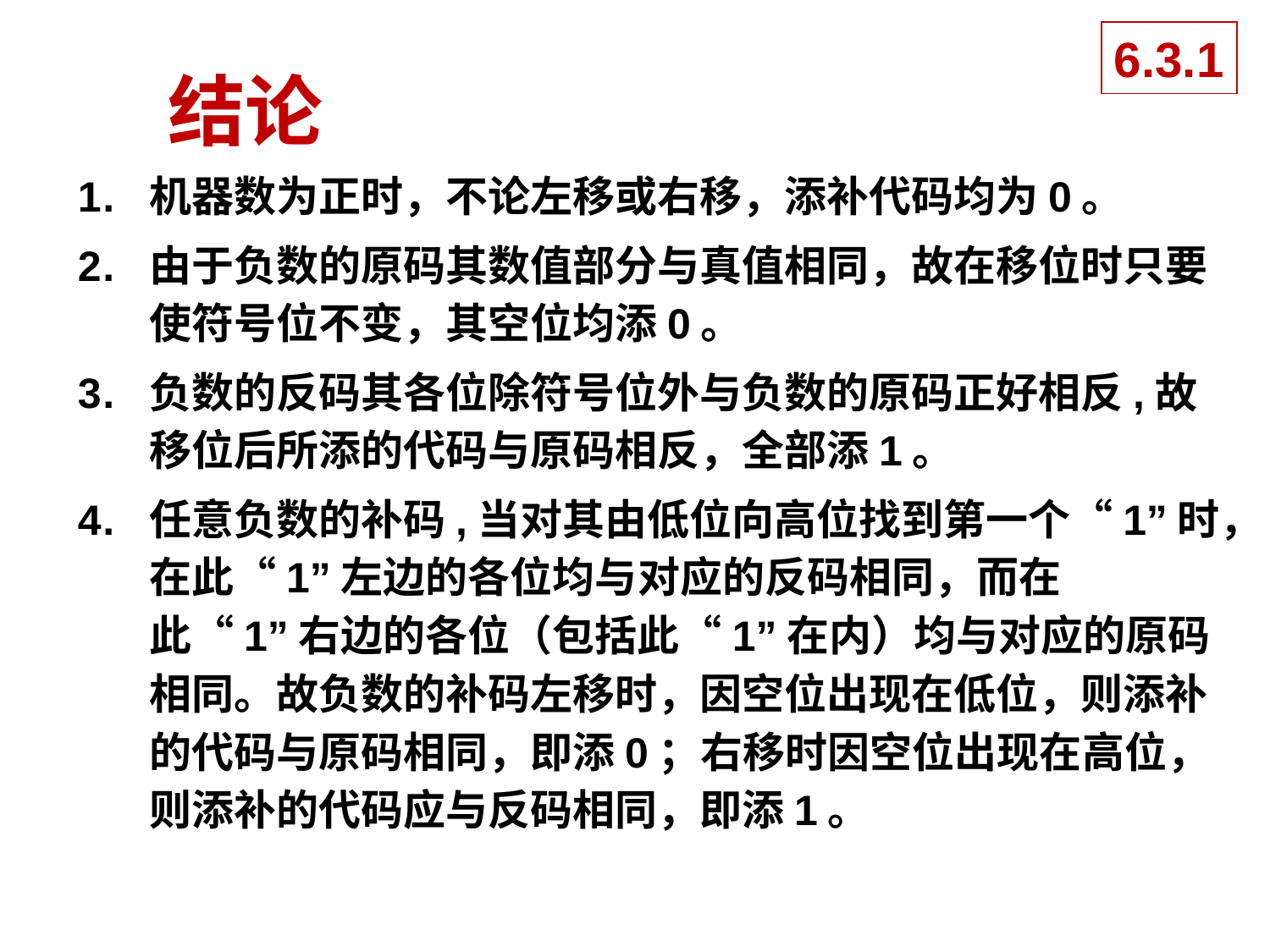

6.3.1
# 结论
机器数为正时，不论左移或右移，添补代码均为0。
由于负数的原码其数值部分与真值相同，故在移位时只要使符号位不变，其空位均添0。
负数的反码其各位除符号位外与负数的原码正好相反,故移位后所添的代码与原码相反，全部添1。
任意负数的补码,当对其由低位向高位找到第一个“1”时，在此“1”左边的各位均与对应的反码相同，而在此“1”右边的各位（包括此“1”在内）均与对应的原码相同。故负数的补码左移时，因空位出现在低位，则添补的代码与原码相同，即添0；右移时因空位出现在高位，则添补的代码应与反码相同，即添1。